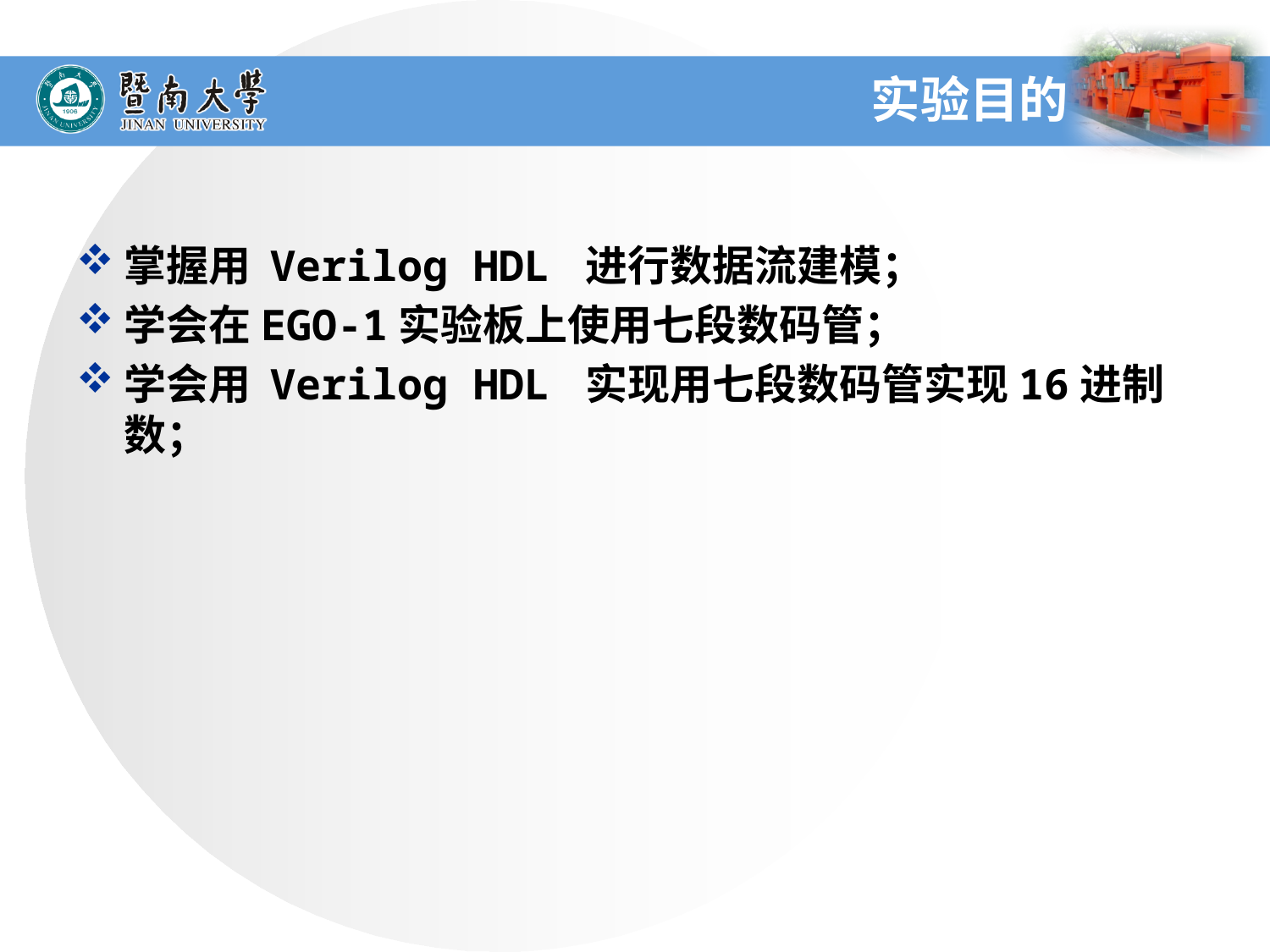

# 实验目的
掌握用 Verilog HDL 进行数据流建模；
学会在EGO-1实验板上使用七段数码管；
学会用 Verilog HDL 实现用七段数码管实现16进制数；